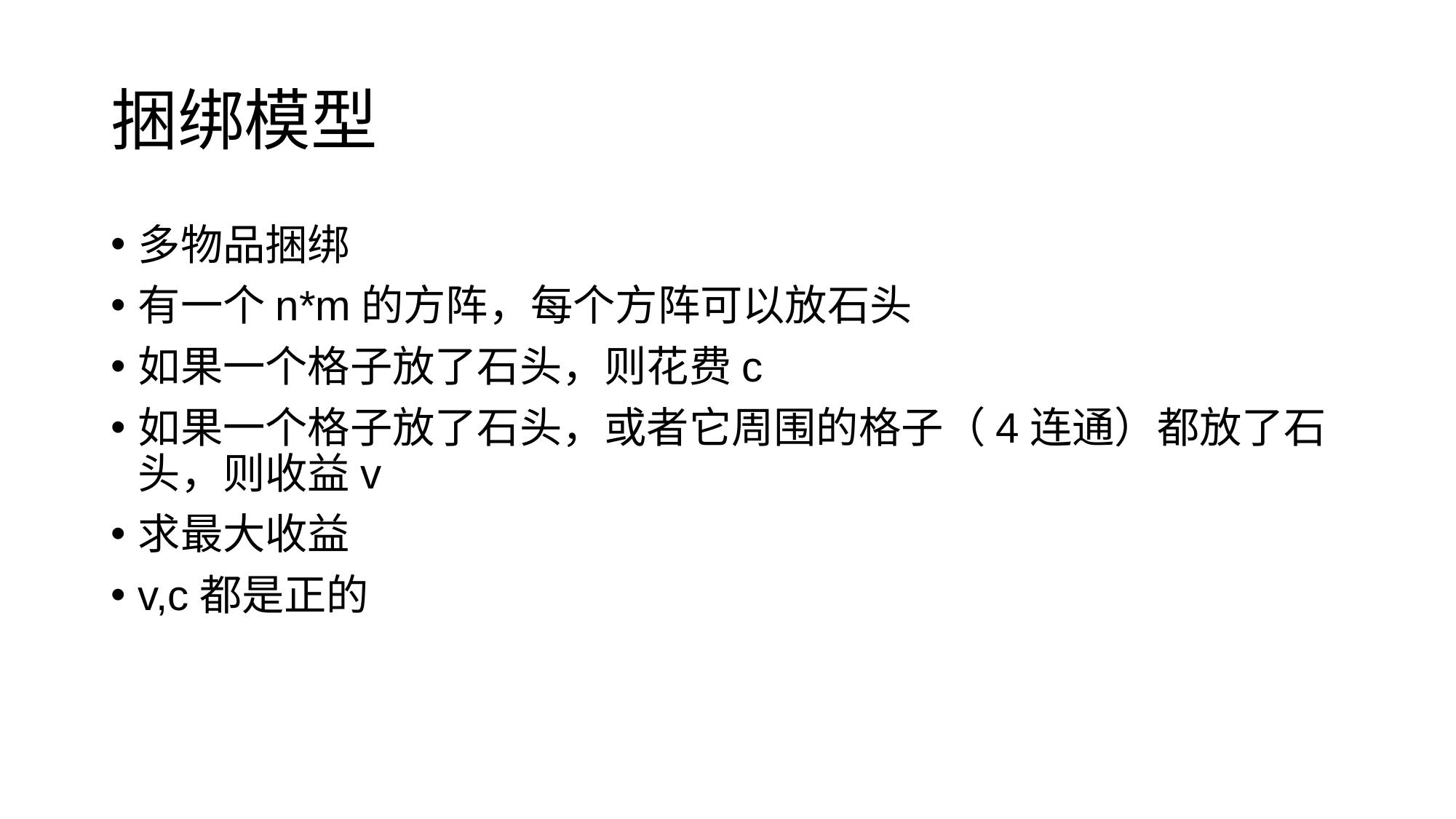

# 捆绑模型
多物品捆绑
有一个n*m的方阵，每个方阵可以放石头
如果一个格子放了石头，则花费c
如果一个格子放了石头，或者它周围的格子（4连通）都放了石头，则收益v
求最大收益
v,c都是正的